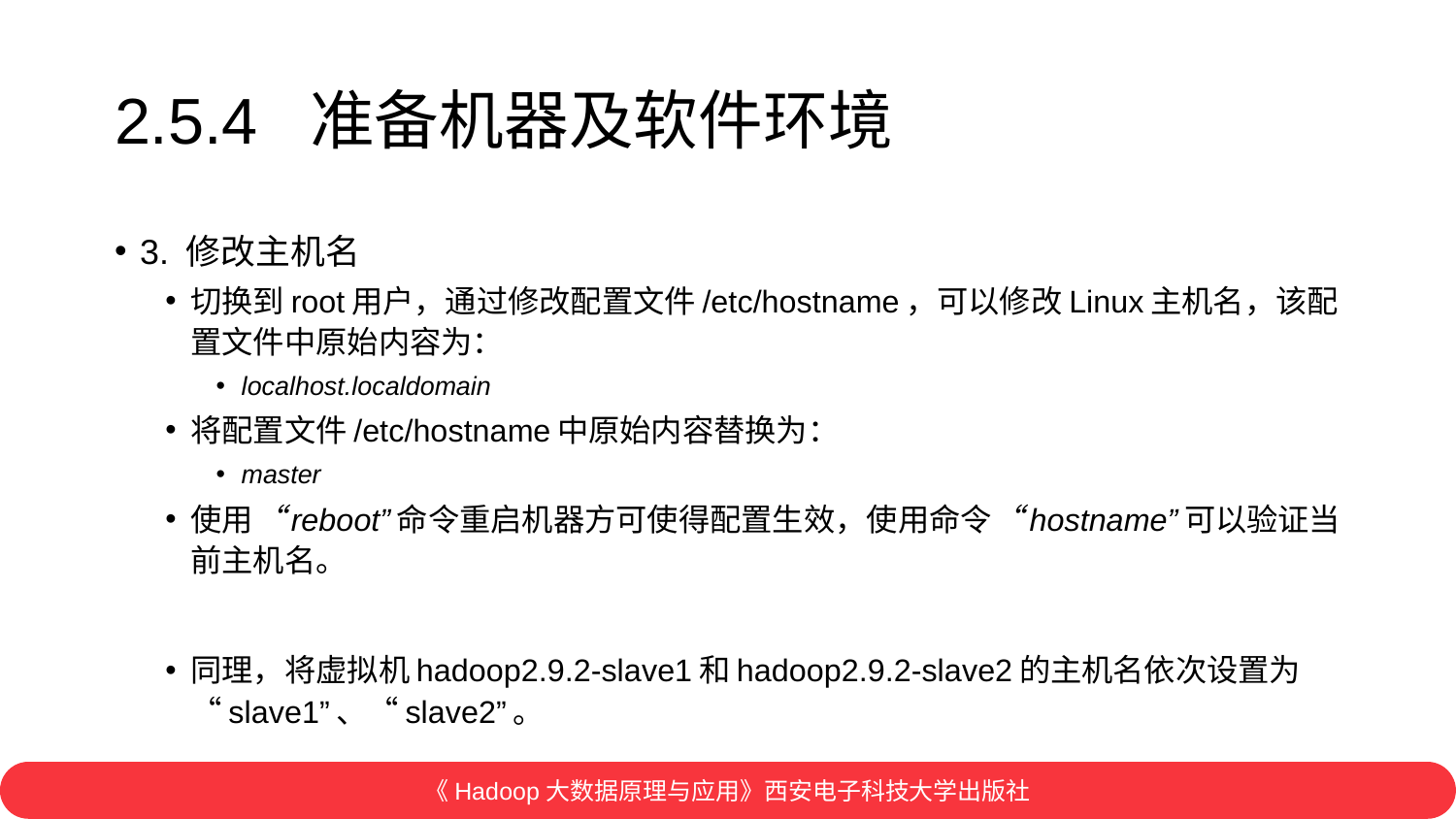

# 2.5.4  准备机器及软件环境
3. 修改主机名
切换到root用户，通过修改配置文件/etc/hostname，可以修改Linux主机名，该配置文件中原始内容为：
localhost.localdomain
将配置文件/etc/hostname中原始内容替换为：
master
使用“reboot”命令重启机器方可使得配置生效，使用命令“hostname”可以验证当前主机名。

同理，将虚拟机hadoop2.9.2-slave1和hadoop2.9.2-slave2的主机名依次设置为“slave1”、“slave2”。